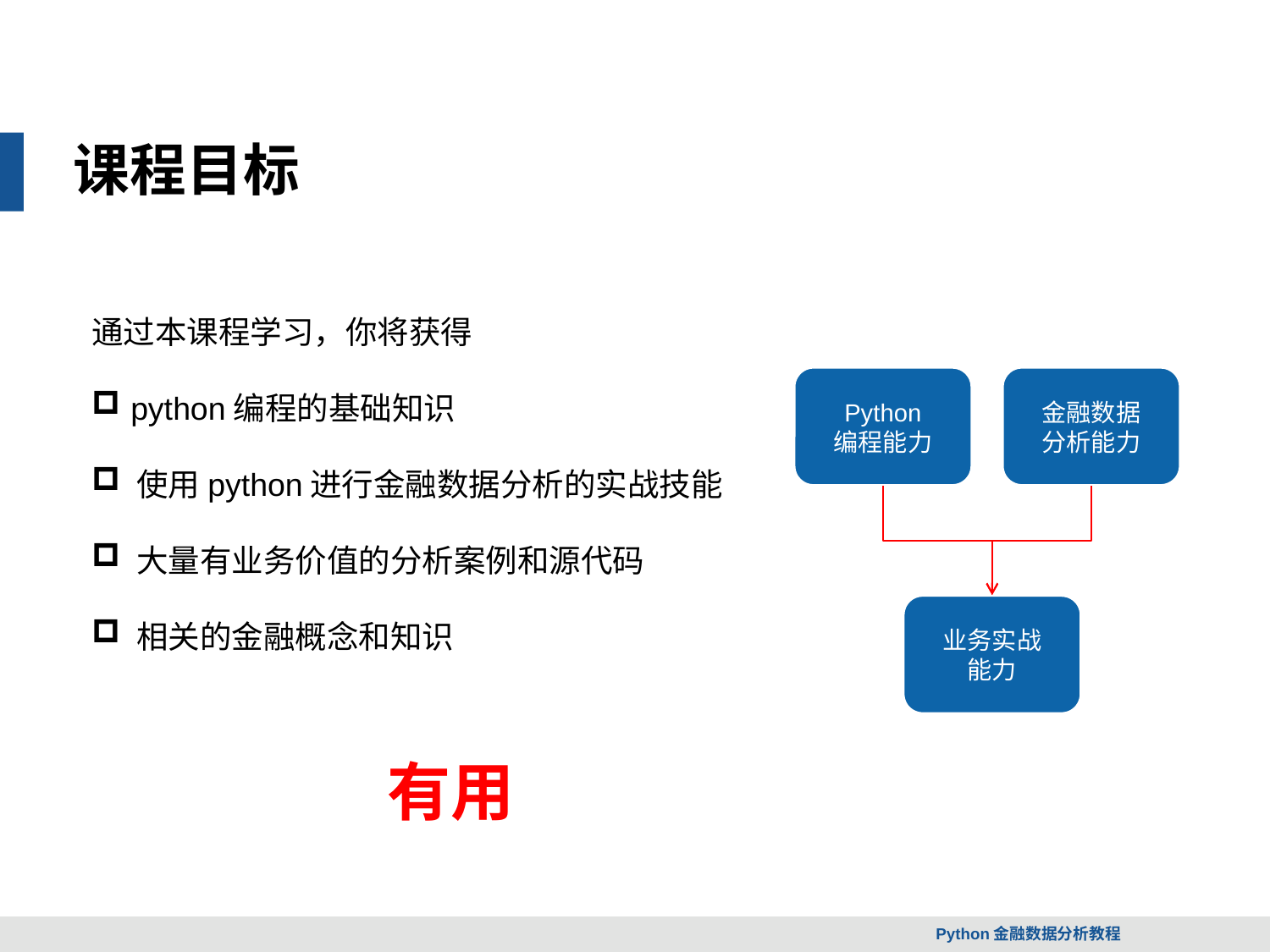

课程目标
通过本课程学习，你将获得
 python编程的基础知识
 使用python进行金融数据分析的实战技能
 大量有业务价值的分析案例和源代码
 相关的金融概念和知识
Python
编程能力
金融数据
分析能力
业务实战
能力
有用
Python金融数据分析教程